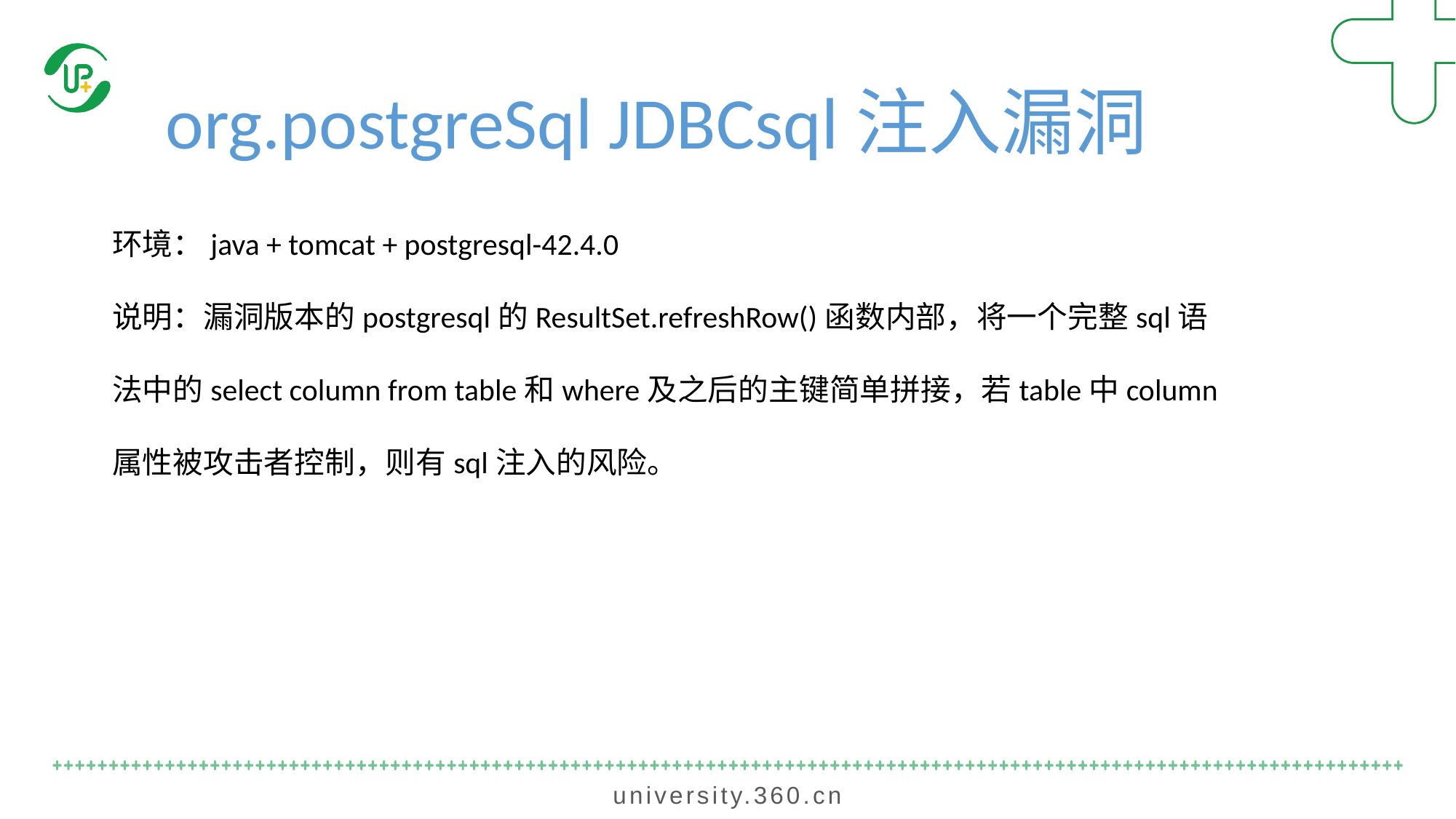

org.postgreSql JDBCsql注入漏洞
环境：java + tomcat + postgresql-42.4.0
说明：漏洞版本的postgresql的ResultSet.refreshRow()函数内部，将一个完整sql语法中的select column from table和where及之后的主键简单拼接，若table中column属性被攻击者控制，则有sql注入的风险。